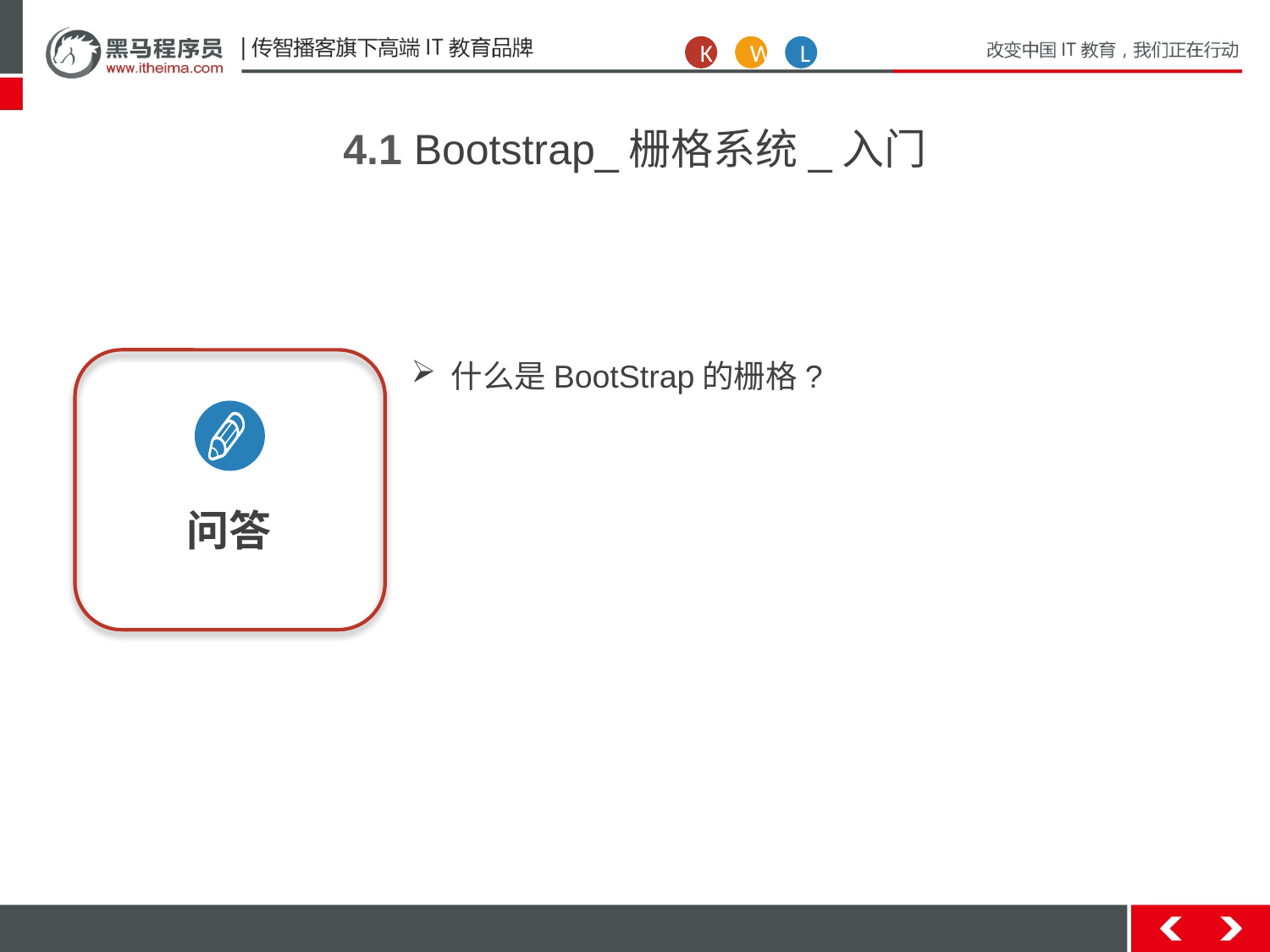

K
W
L
4.1 Bootstrap_栅格系统_入门

问答
什么是BootStrap的栅格?